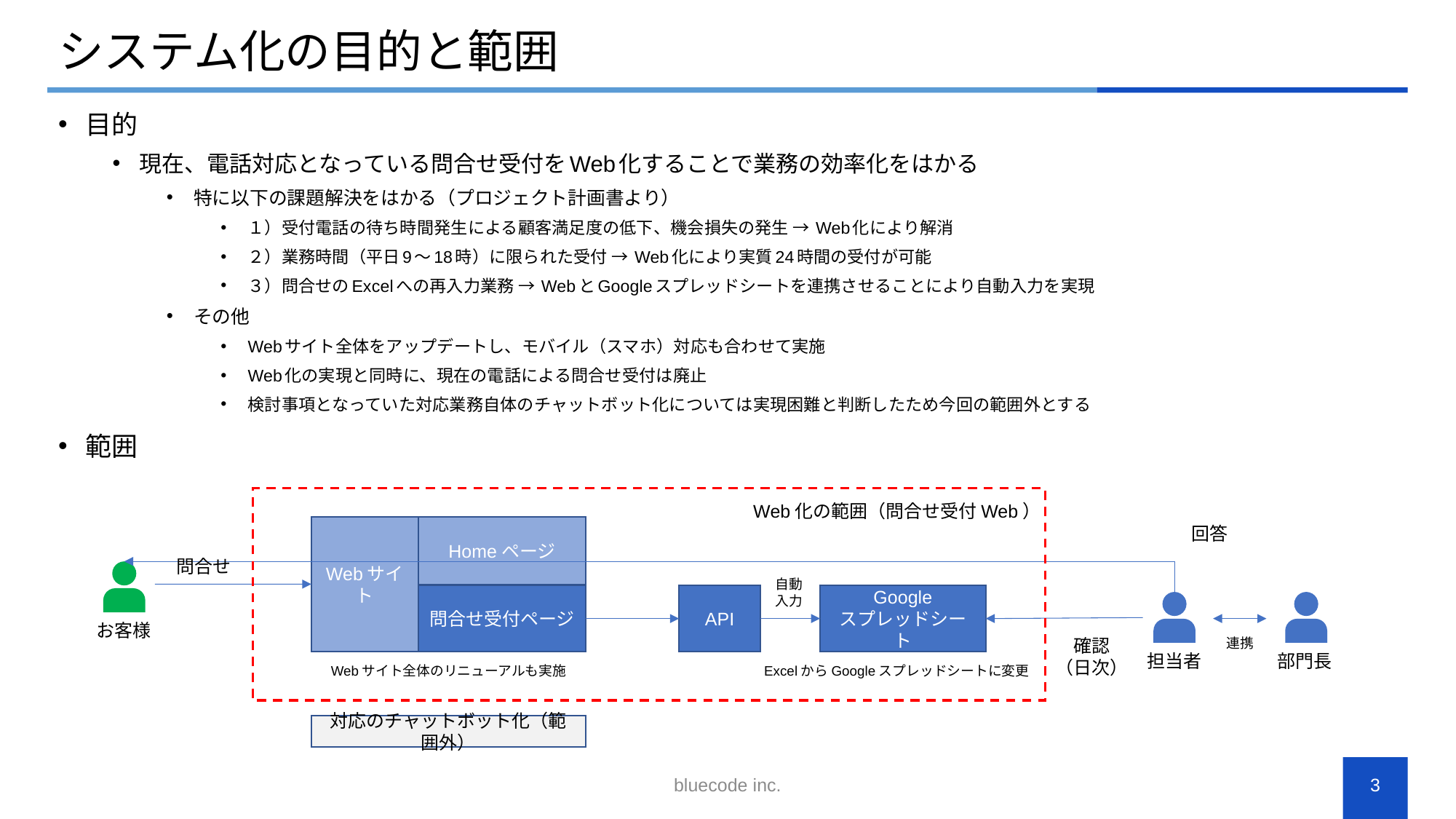

# システム化の目的と範囲
目的
現在、電話対応となっている問合せ受付をWeb化することで業務の効率化をはかる
特に以下の課題解決をはかる（プロジェクト計画書より）
１）受付電話の待ち時間発生による顧客満足度の低下、機会損失の発生 → Web化により解消
２）業務時間（平日9〜18時）に限られた受付 → Web化により実質24時間の受付が可能
３）問合せのExcelへの再入力業務 → WebとGoogleスプレッドシートを連携させることにより自動入力を実現
その他
Webサイト全体をアップデートし、モバイル（スマホ）対応も合わせて実施
Web化の実現と同時に、現在の電話による問合せ受付は廃止
検討事項となっていた対応業務自体のチャットボット化については実現困難と判断したため今回の範囲外とする
範囲

Web化の範囲（問合せ受付Web）
Webサイト
Homeページ
回答
問合せ

自動
入力
API
Google
スプレッドシート
問合せ受付ページ

お客様
確認
（日次）
連携
担当者
部門長
Webサイト全体のリニューアルも実施
ExcelからGoogleスプレッドシートに変更
対応のチャットボット化（範囲外）
bluecode inc.
3